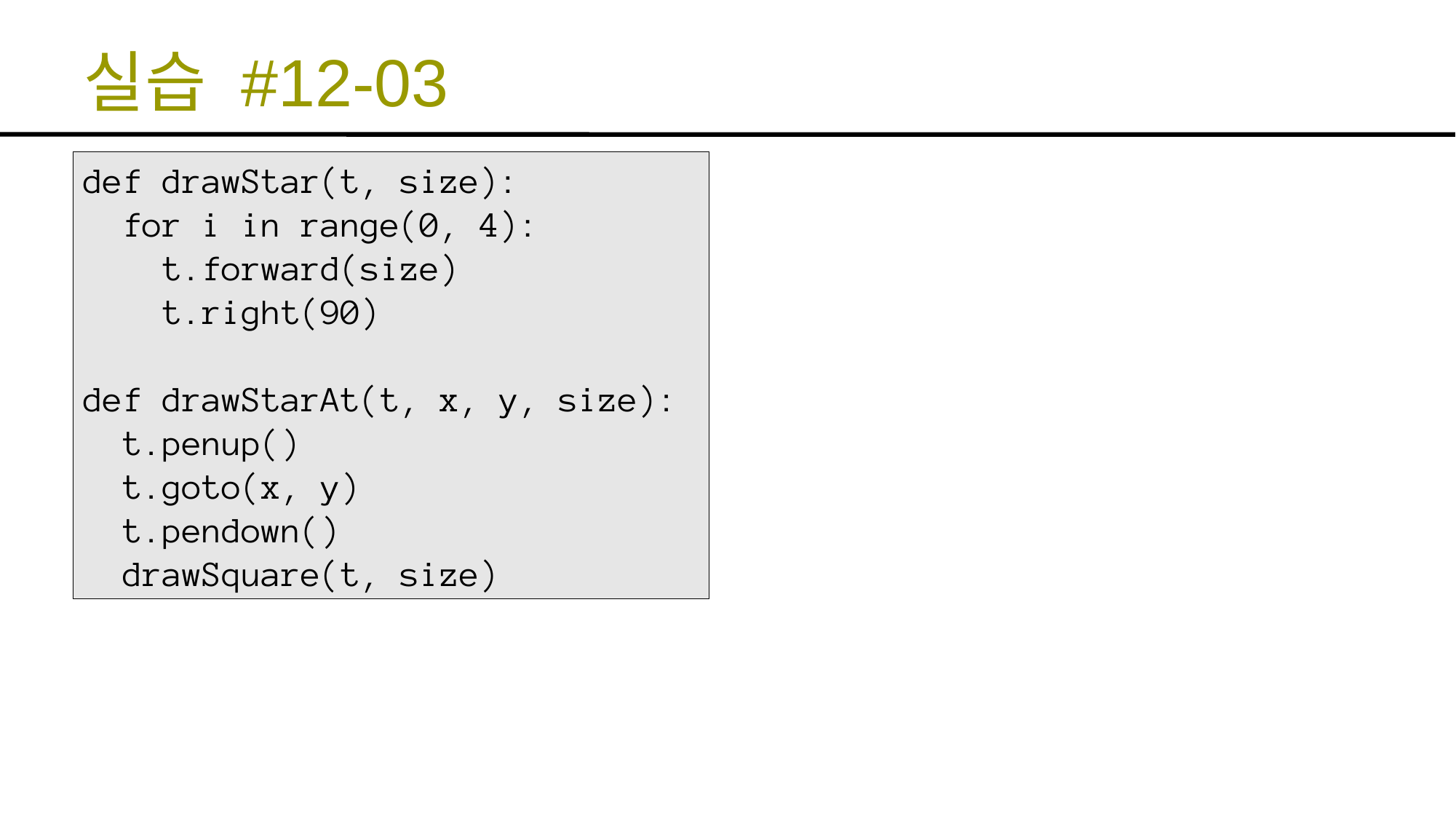

# 실습 #12-03

def drawStar(t, size):
  for i in range(0, 4):
    t.forward(size)
    t.right(90)

def drawStarAt(t, x, y, size):
  t.penup()
  t.goto(x, y)
  t.pendown()
  drawSquare(t, size)